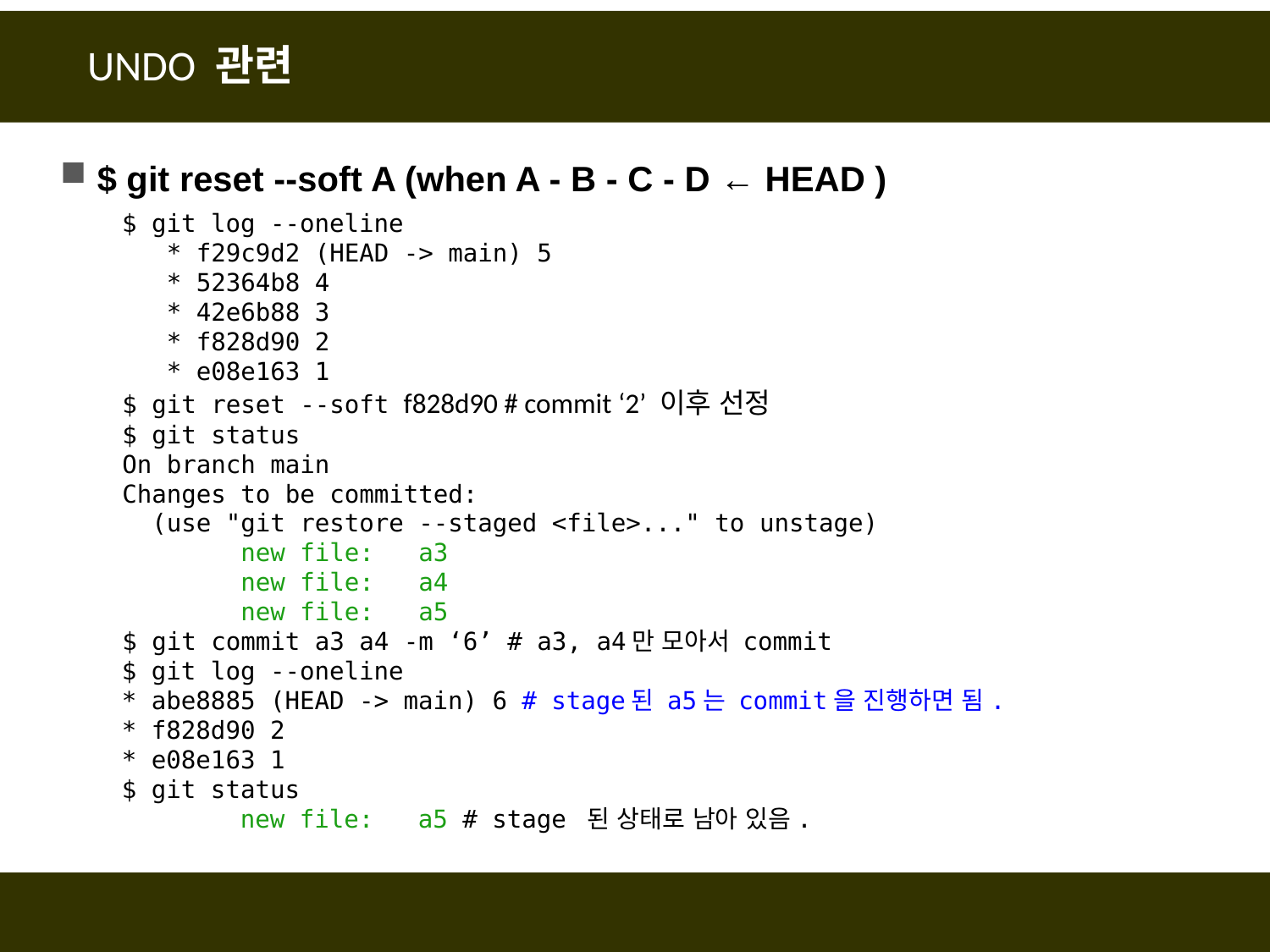

# UNDO 관련
$ git reset --soft A (when A - B - C - D ← HEAD )
$ git log --oneline
   * f29c9d2 (HEAD -> main) 5
   * 52364b8 4
   * 42e6b88 3
   * f828d90 2
   * e08e163 1
$ git reset --soft f828d90 # commit ‘2’ 이후 선정
$ git status
On branch main
Changes to be committed:
  (use "git restore --staged <file>..." to unstage)
        new file:   a3
        new file:   a4
        new file:   a5
$ git commit a3 a4 -m ‘6’ # a3, a4만 모아서 commit
$ git log --oneline
* abe8885 (HEAD -> main) 6 # stage된 a5는 commit을 진행하면 됨.
* f828d90 2
* e08e163 1
$ git status
        new file:   a5 # stage 된 상태로 남아 있음.